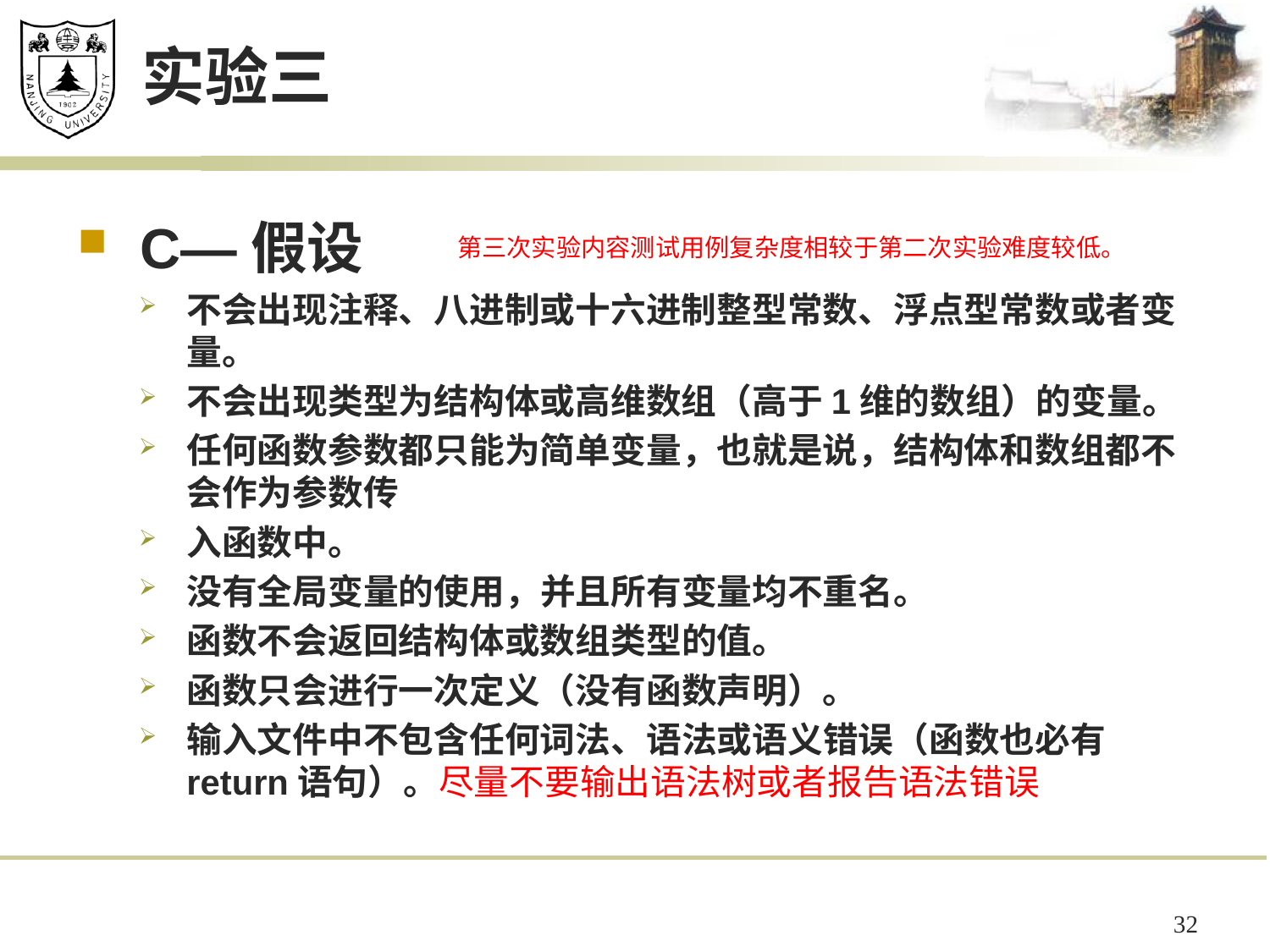

# 实验三
C—假设
不会出现注释、八进制或十六进制整型常数、浮点型常数或者变量。
不会出现类型为结构体或高维数组（高于1维的数组）的变量。
任何函数参数都只能为简单变量，也就是说，结构体和数组都不会作为参数传
入函数中。
没有全局变量的使用，并且所有变量均不重名。
函数不会返回结构体或数组类型的值。
函数只会进行一次定义（没有函数声明）。
输入文件中不包含任何词法、语法或语义错误（函数也必有return语句）。尽量不要输出语法树或者报告语法错误
第三次实验内容测试用例复杂度相较于第二次实验难度较低。